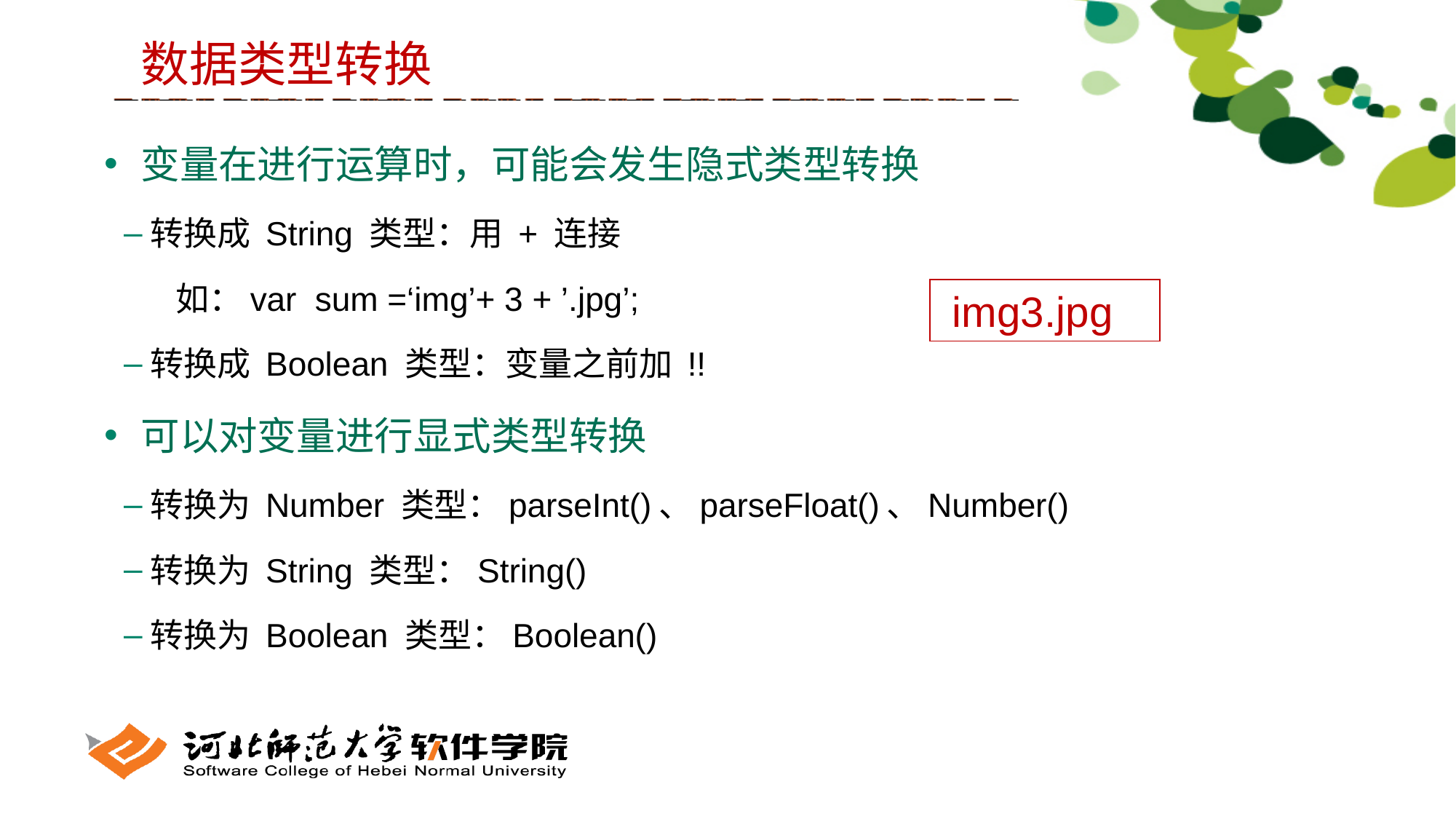

数据类型转换
 变量在进行运算时，可能会发生隐式类型转换
转换成 String 类型：用 + 连接
      如：var  sum =‘img’+ 3 + ’.jpg’;
转换成 Boolean 类型：变量之前加 !!
 可以对变量进行显式类型转换
转换为 Number 类型：parseInt()、parseFloat()、Number()
转换为 String 类型：String()
转换为 Boolean 类型：Boolean()
 img3.jpg